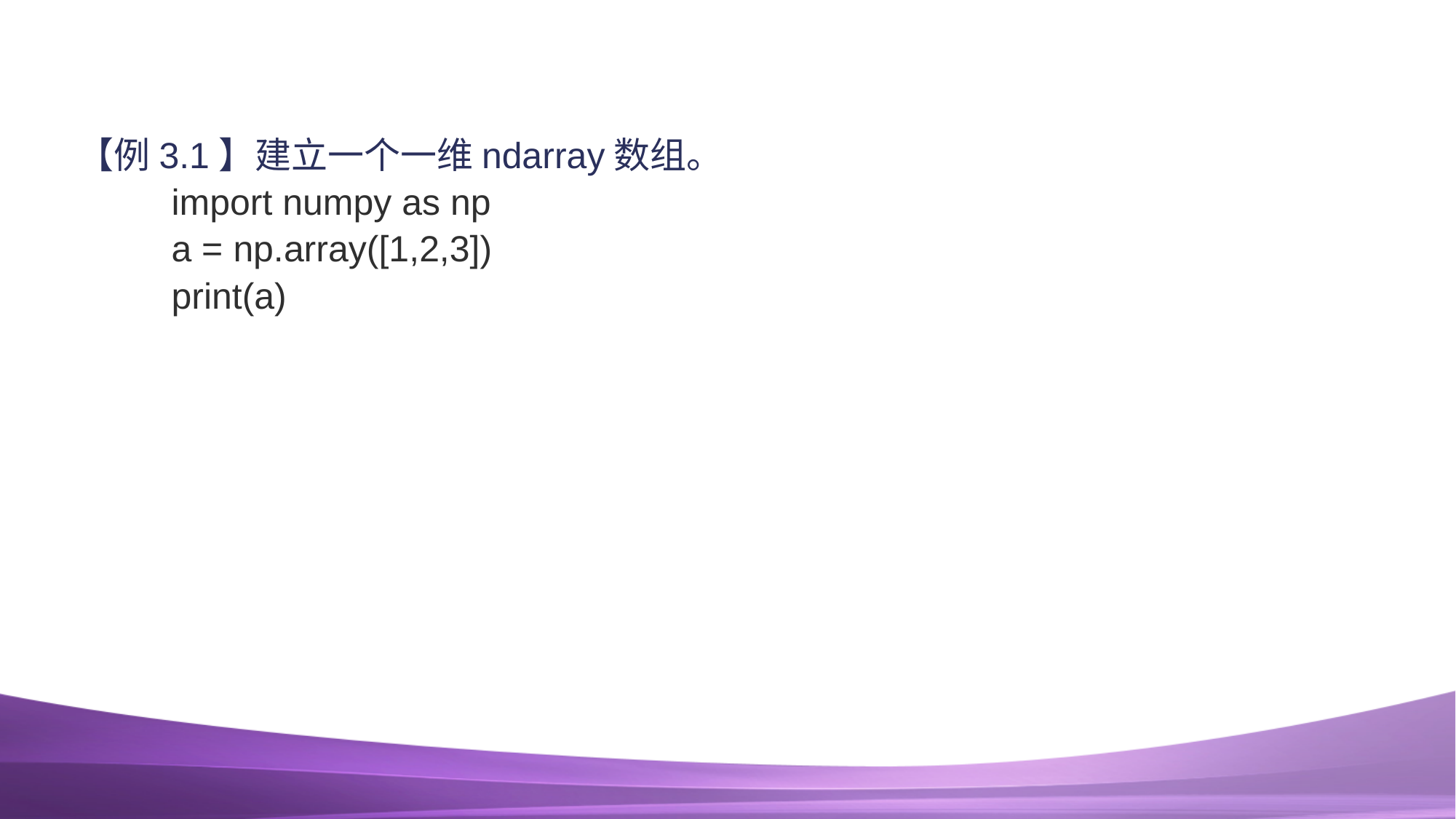

【例3.1】建立一个一维ndarray数组。
import numpy as np
a = np.array([1,2,3])
print(a)